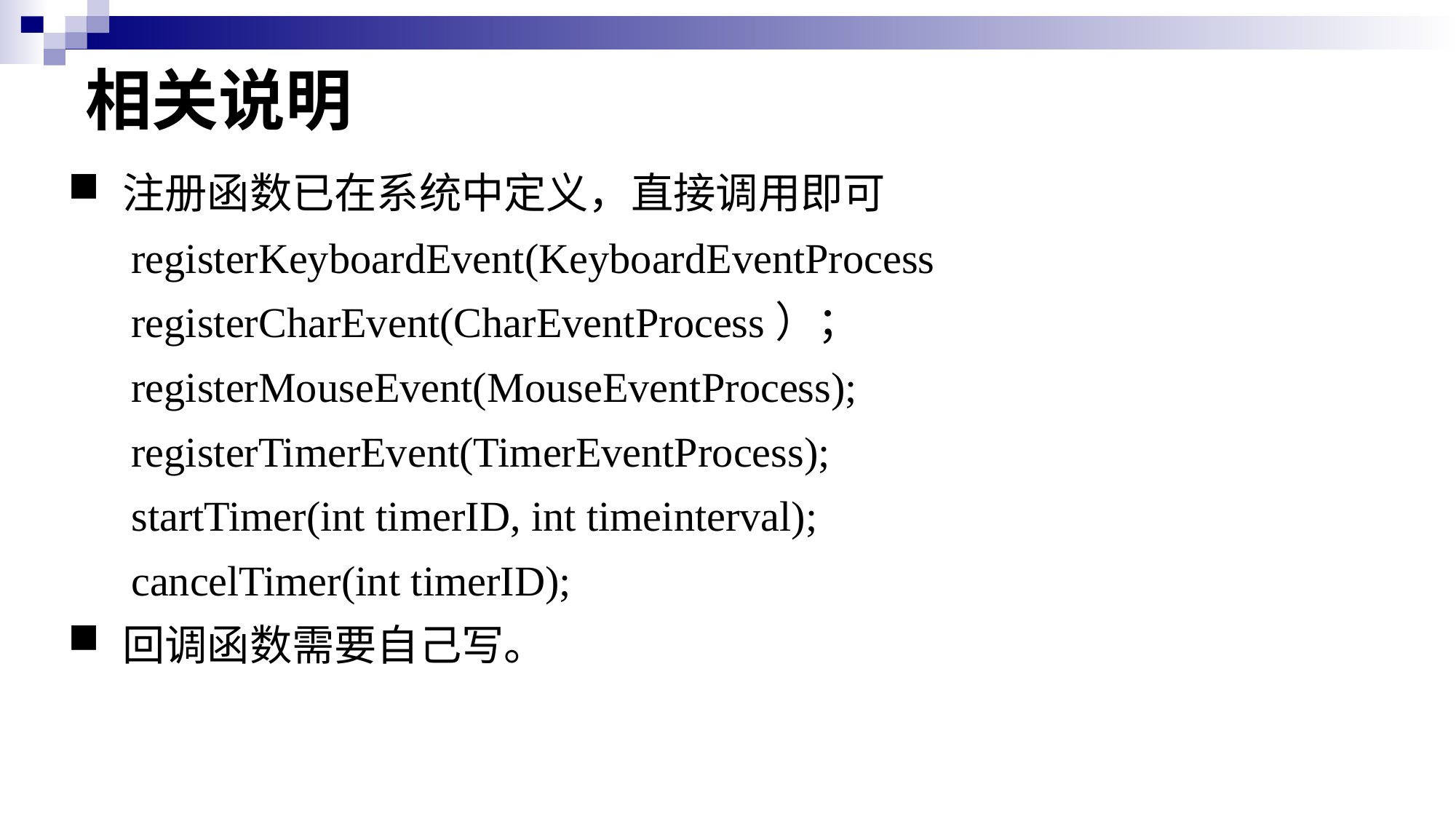

# 相关说明
注册函数已在系统中定义，直接调用即可
      registerKeyboardEvent(KeyboardEventProcess
      registerCharEvent(CharEventProcess）；
      registerMouseEvent(MouseEventProcess);
      registerTimerEvent(TimerEventProcess);
      startTimer(int timerID, int timeinterval);
      cancelTimer(int timerID);
回调函数需要自己写。